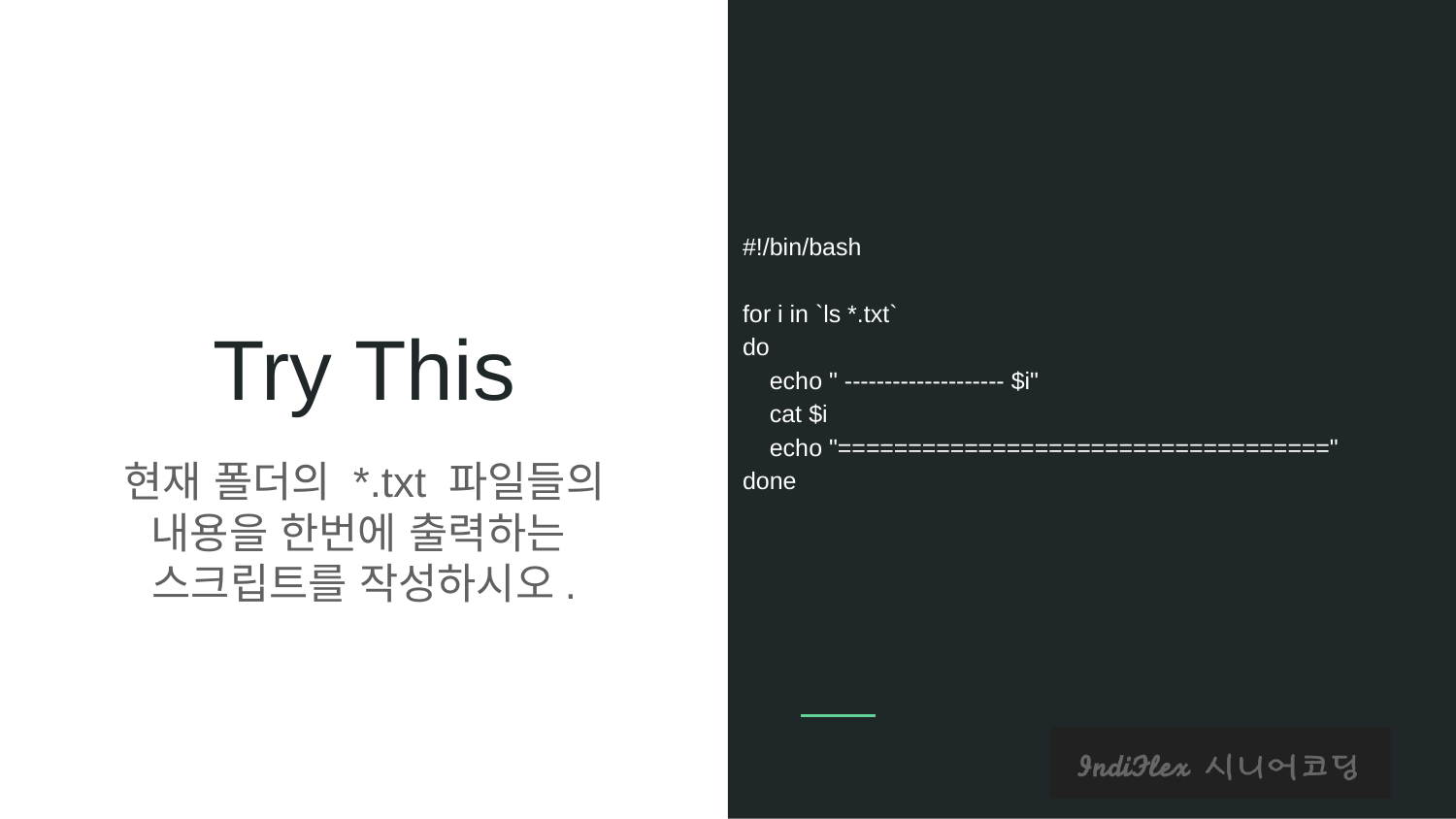

#!/bin/bash
for i in `ls *.txt`
do
    echo " -------------------- $i"
    cat $i
    echo "==================================="
done
# Try This
현재 폴더의 *.txt 파일들의
내용을 한번에 출력하는
스크립트를 작성하시오.